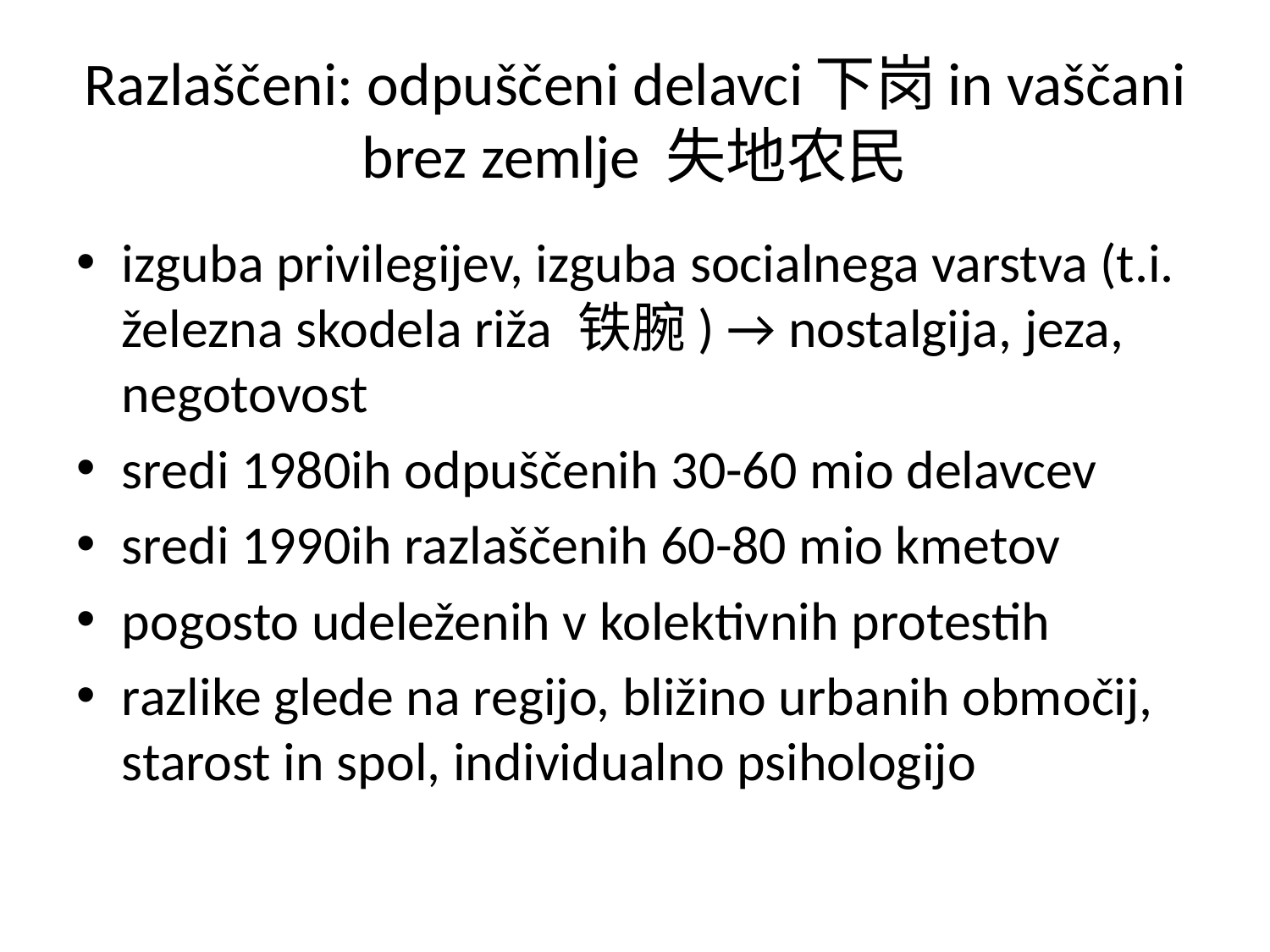

# Razlaščeni: odpuščeni delavci下岗in vaščani brez zemlje 失地农民
izguba privilegijev, izguba socialnega varstva (t.i. železna skodela riža 铁腕) → nostalgija, jeza, negotovost
sredi 1980ih odpuščenih 30-60 mio delavcev
sredi 1990ih razlaščenih 60-80 mio kmetov
pogosto udeleženih v kolektivnih protestih
razlike glede na regijo, bližino urbanih območij, starost in spol, individualno psihologijo